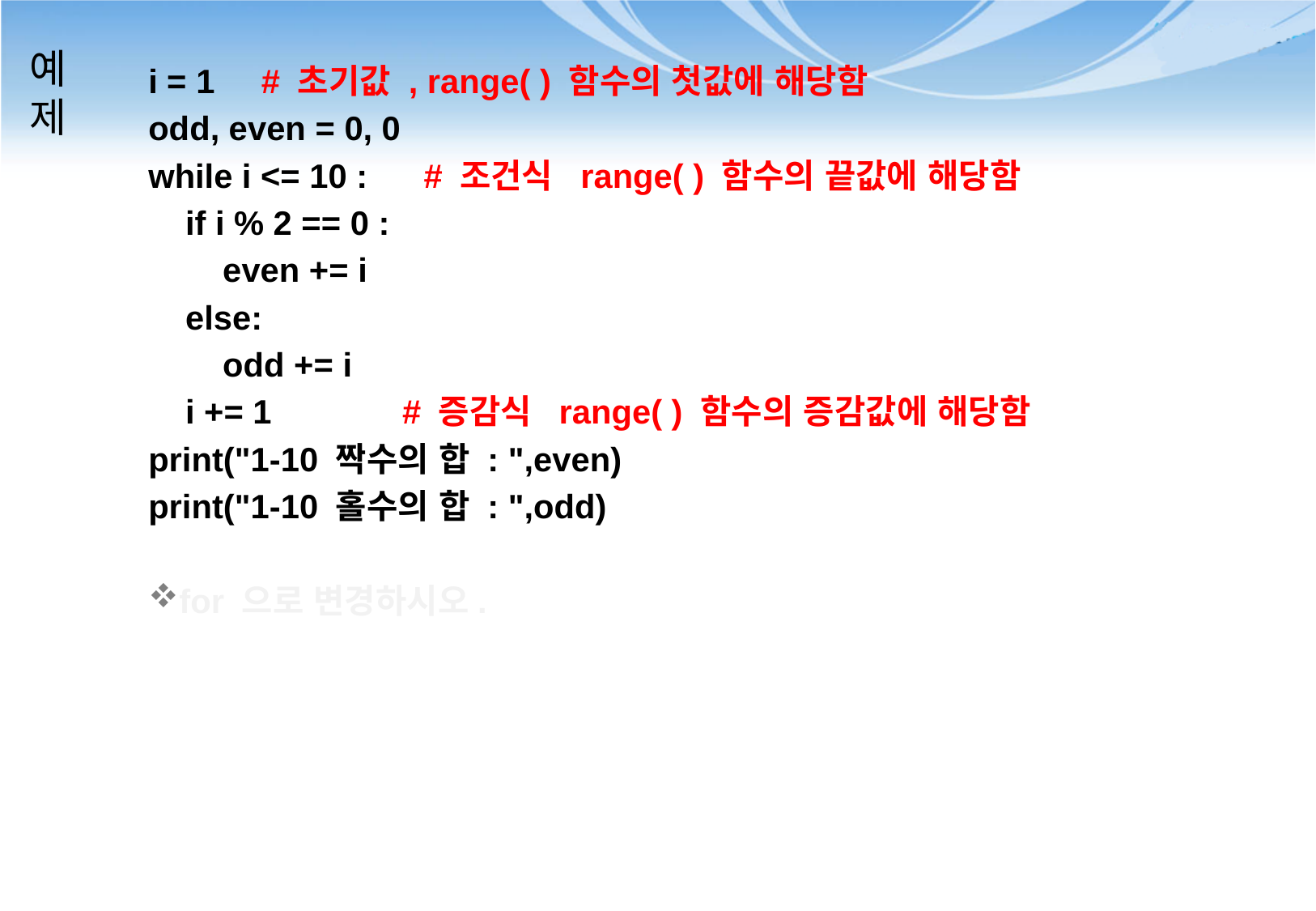

# 예 제
i = 1     # 초기값 , range( ) 함수의 첫값에 해당함
odd, even = 0, 0
while i <= 10 :      # 조건식  range( ) 함수의 끝값에 해당함
    if i % 2 == 0 :
        even += i
    else:
        odd += i
    i += 1              # 증감식  range( ) 함수의 증감값에 해당함
print("1-10 짝수의 합 : ",even)
print("1-10 홀수의 합 : ",odd)

for 으로 변경하시오.